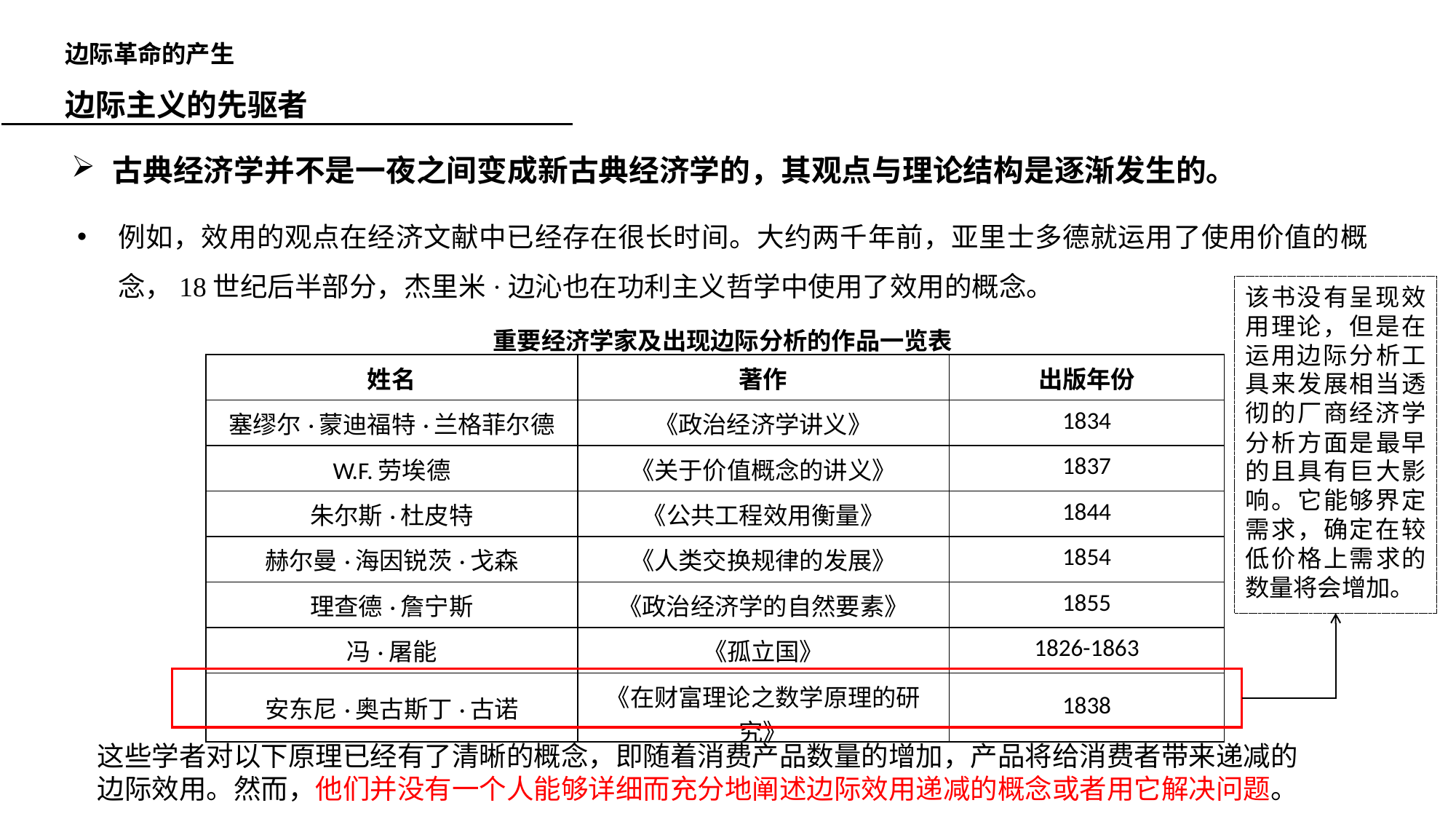

边际革命的产生
边际主义的先驱者
古典经济学并不是一夜之间变成新古典经济学的，其观点与理论结构是逐渐发生的。
例如，效用的观点在经济文献中已经存在很长时间。大约两千年前，亚里士多德就运用了使用价值的概念，18世纪后半部分，杰里米·边沁也在功利主义哲学中使用了效用的概念。
重要经济学家及出现边际分析的作品一览表
该书没有呈现效用理论，但是在运用边际分析工具来发展相当透彻的厂商经济学分析方面是最早的且具有巨大影响。它能够界定需求，确定在较低价格上需求的数量将会增加。
| 姓名 | 著作 | 出版年份 |
| --- | --- | --- |
| 塞缪尔·蒙迪福特·兰格菲尔德 | 《政治经济学讲义》 | 1834 |
| W.F.劳埃德 | 《关于价值概念的讲义》 | 1837 |
| 朱尔斯·杜皮特 | 《公共工程效用衡量》 | 1844 |
| 赫尔曼·海因锐茨·戈森 | 《人类交换规律的发展》 | 1854 |
| 理查德·詹宁斯 | 《政治经济学的自然要素》 | 1855 |
| 冯·屠能 | 《孤立国》 | 1826-1863 |
| 安东尼·奥古斯丁·古诺 | 《在财富理论之数学原理的研究》 | 1838 |

这些学者对以下原理已经有了清晰的概念，即随着消费产品数量的增加，产品将给消费者带来递减的边际效用。然而，他们并没有一个人能够详细而充分地阐述边际效用递减的概念或者用它解决问题。